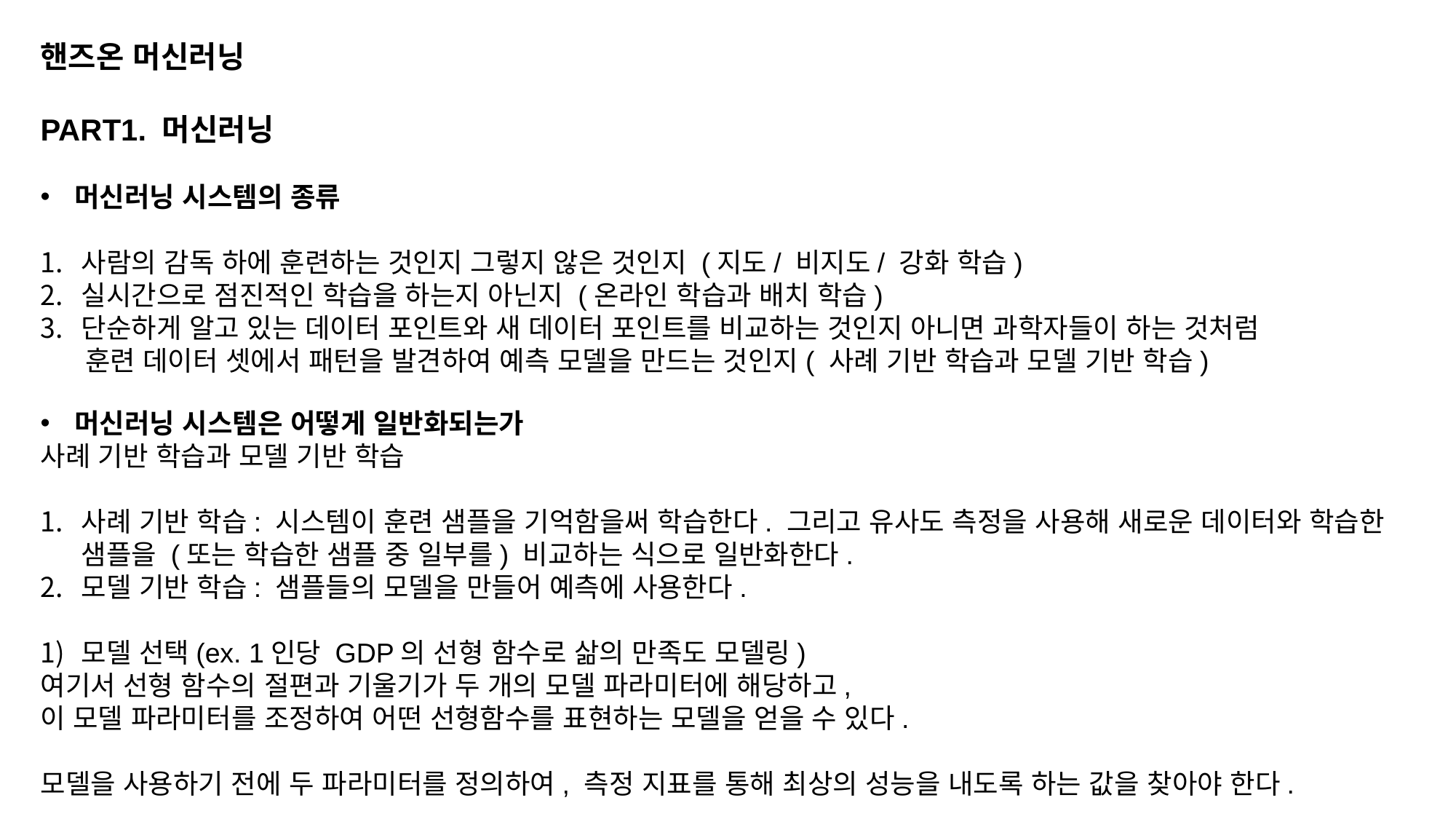

핸즈온 머신러닝

PART1. 머신러닝

머신러닝 시스템의 종류

사람의 감독 하에 훈련하는 것인지 그렇지 않은 것인지 (지도/ 비지도/ 강화 학습)
실시간으로 점진적인 학습을 하는지 아닌지 (온라인 학습과 배치 학습)
단순하게 알고 있는 데이터 포인트와 새 데이터 포인트를 비교하는 것인지 아니면 과학자들이 하는 것처럼
     훈련 데이터 셋에서 패턴을 발견하여 예측 모델을 만드는 것인지( 사례 기반 학습과 모델 기반 학습)
머신러닝 시스템은 어떻게 일반화되는가
사례 기반 학습과 모델 기반 학습

사례 기반 학습: 시스템이 훈련 샘플을 기억함을써 학습한다. 그리고 유사도 측정을 사용해 새로운 데이터와 학습한 샘플을 (또는 학습한 샘플 중 일부를) 비교하는 식으로 일반화한다.
모델 기반 학습: 샘플들의 모델을 만들어 예측에 사용한다.

모델 선택(ex. 1인당 GDP의 선형 함수로 삶의 만족도 모델링)
여기서 선형 함수의 절편과 기울기가 두 개의 모델 파라미터에 해당하고,
이 모델 파라미터를 조정하여 어떤 선형함수를 표현하는 모델을 얻을 수 있다.

모델을 사용하기 전에 두 파라미터를 정의하여, 측정 지표를 통해 최상의 성능을 내도록 하는 값을 찾아야 한다.